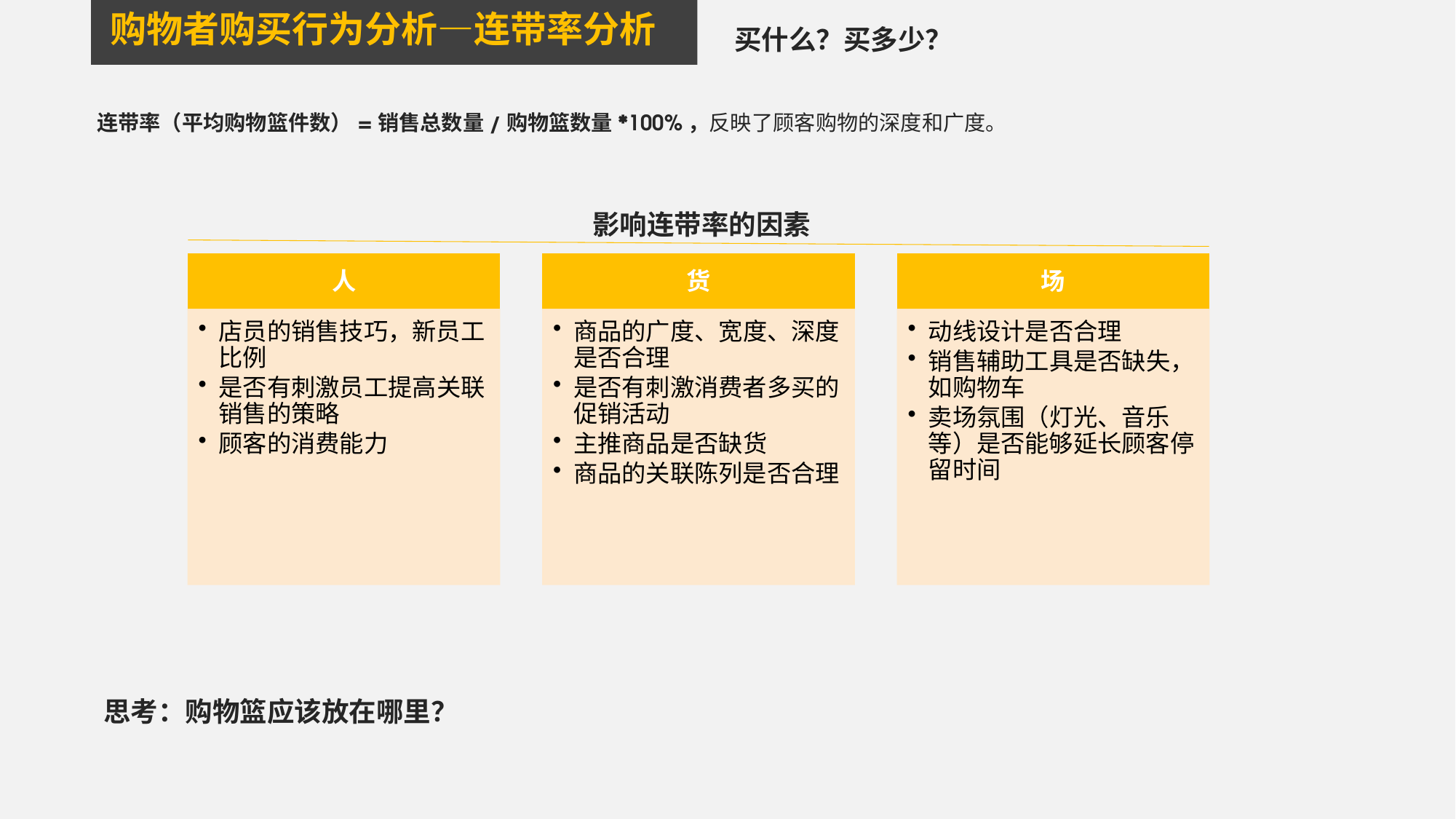

购物者购买行为分析—连带率分析
买什么？买多少？
连带率（平均购物篮件数）=销售总数量/购物篮数量*100%，反映了顾客购物的深度和广度。
影响连带率的因素
人
店员的销售技巧，新员工比例
是否有刺激员工提高关联销售的策略
顾客的消费能力
货
商品的广度、宽度、深度是否合理
是否有刺激消费者多买的促销活动
主推商品是否缺货
商品的关联陈列是否合理
场
动线设计是否合理
销售辅助工具是否缺失，如购物车
卖场氛围（灯光、音乐等）是否能够延长顾客停留时间
思考：购物篮应该放在哪里？